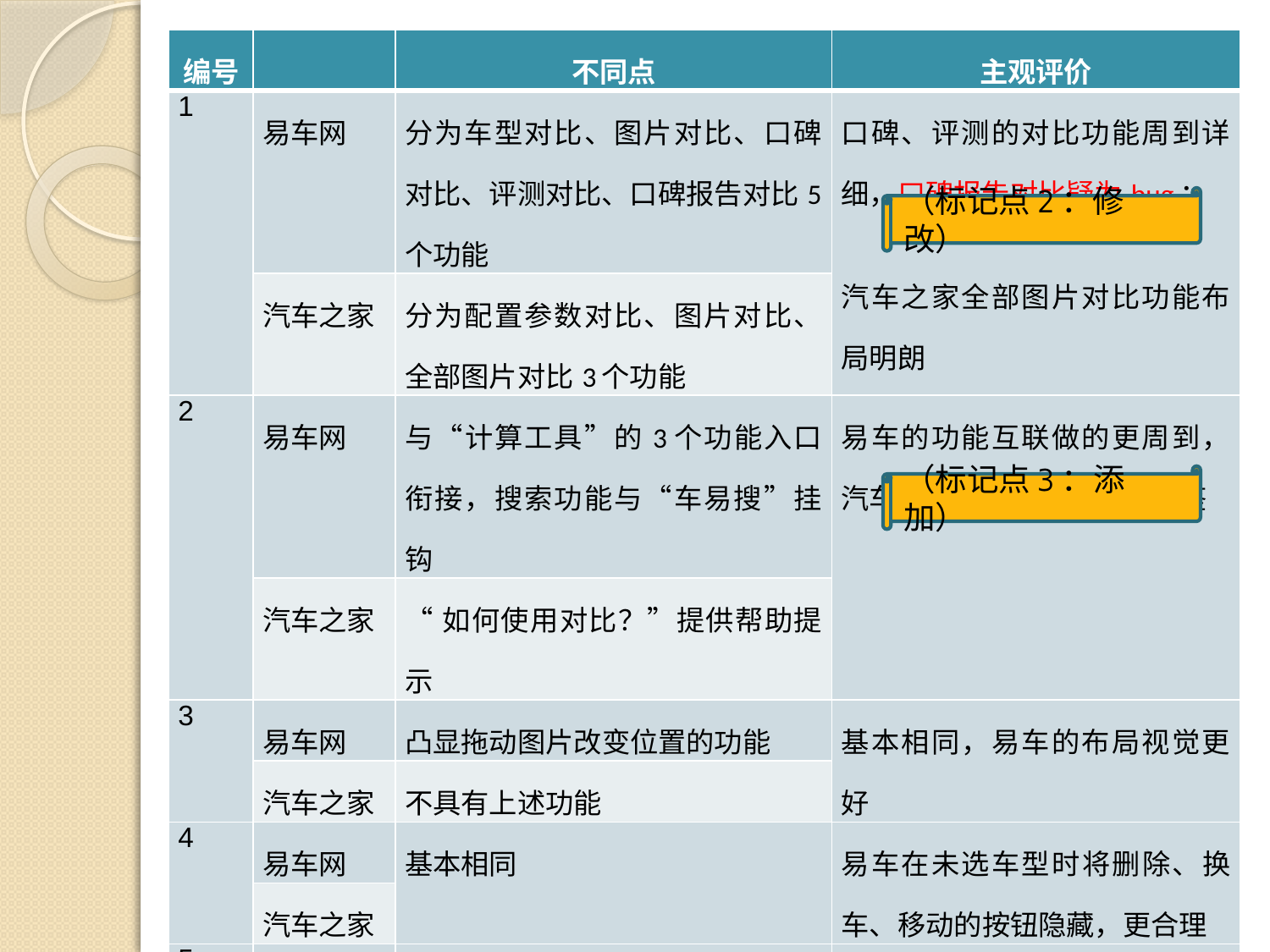

| 编号 |  | 不同点 | 主观评价 |
| --- | --- | --- | --- |
| 1 | 易车网 | 分为车型对比、图片对比、口碑对比、评测对比、口碑报告对比5个功能 | 口碑、评测的对比功能周到详细，口碑报告对比疑为bug； 汽车之家全部图片对比功能布局明朗 |
|  | 汽车之家 | 分为配置参数对比、图片对比、全部图片对比3个功能 |  |
| 2 | 易车网 | 与“计算工具”的3个功能入口衔接，搜索功能与“车易搜”挂钩 | 易车的功能互联做的更周到，汽车之家的帮助功能指的借鉴 |
|  | 汽车之家 | “如何使用对比？”提供帮助提示 |  |
| 3 | 易车网 | 凸显拖动图片改变位置的功能 | 基本相同，易车的布局视觉更好 |
|  | 汽车之家 | 不具有上述功能 |  |
| 4 | 易车网 | 基本相同 | 易车在未选车型时将删除、换车、移动的按钮隐藏，更合理 |
|  | 汽车之家 |  |  |
| 5 | 易车网 | “快速添加车型”的板块 | 汽车之家的内容过于冗长，占了多屏，易车的板块更合理 |
|  | 汽车之家 | 将所有汽车包含的信息罗列出来 |  |
（标记点2：修改）
（标记点3：添加）